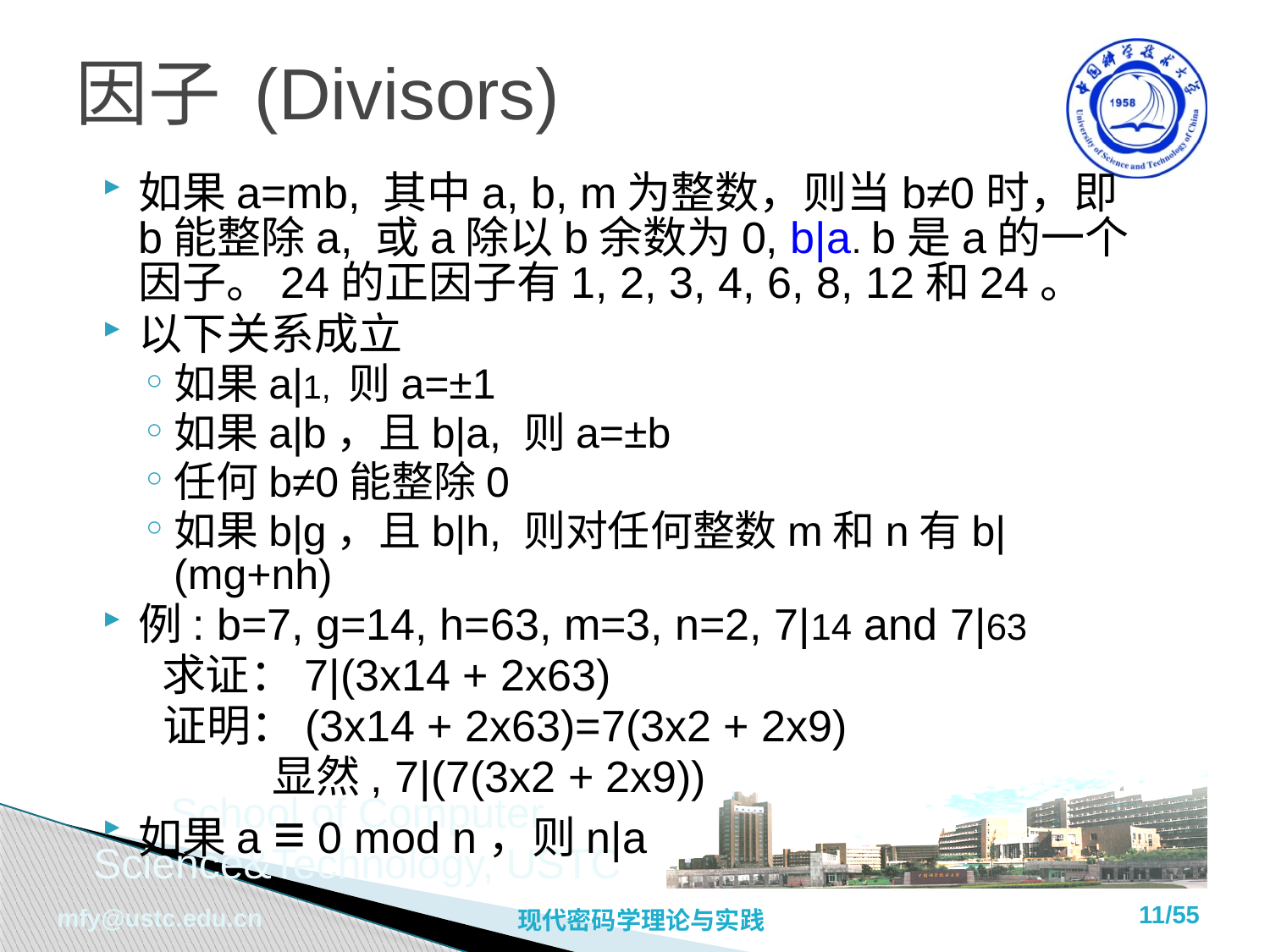

# 因子 (Divisors)
如果a=mb, 其中a, b, m为整数，则当b≠0时，即b能整除a, 或a除以b余数为0, b|a. b是a的一个因子。24的正因子有1, 2, 3, 4, 6, 8, 12和24。
以下关系成立
如果a|1, 则a=±1
如果a|b，且b|a, 则a=±b
任何b≠0能整除0
如果b|g，且b|h, 则对任何整数m和n有b|(mg+nh)
例: b=7, g=14, h=63, m=3, n=2, 7|14 and 7|63
 求证：7|(3x14 + 2x63)
 证明：(3x14 + 2x63)=7(3x2 + 2x9)
            显然, 7|(7(3x2 + 2x9))
如果a ≡ 0 mod n，则n|a